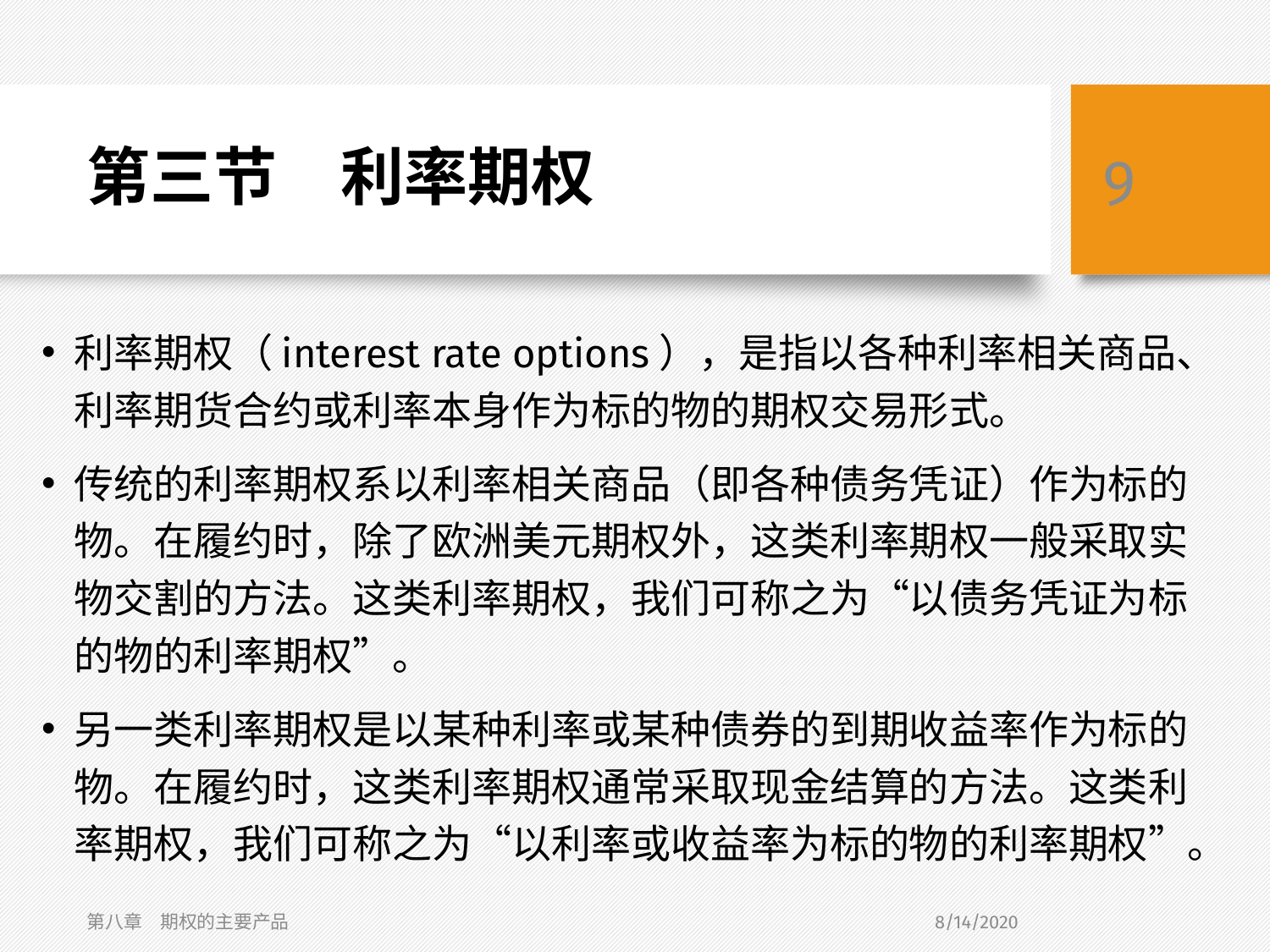

# 第三节　利率期权
9
利率期权（interest rate options），是指以各种利率相关商品、利率期货合约或利率本身作为标的物的期权交易形式。
传统的利率期权系以利率相关商品（即各种债务凭证）作为标的物。在履约时，除了欧洲美元期权外，这类利率期权一般采取实物交割的方法。这类利率期权，我们可称之为“以债务凭证为标的物的利率期权”。
另一类利率期权是以某种利率或某种债券的到期收益率作为标的物。在履约时，这类利率期权通常采取现金结算的方法。这类利率期权，我们可称之为“以利率或收益率为标的物的利率期权”。
8/14/2020
第八章　期权的主要产品